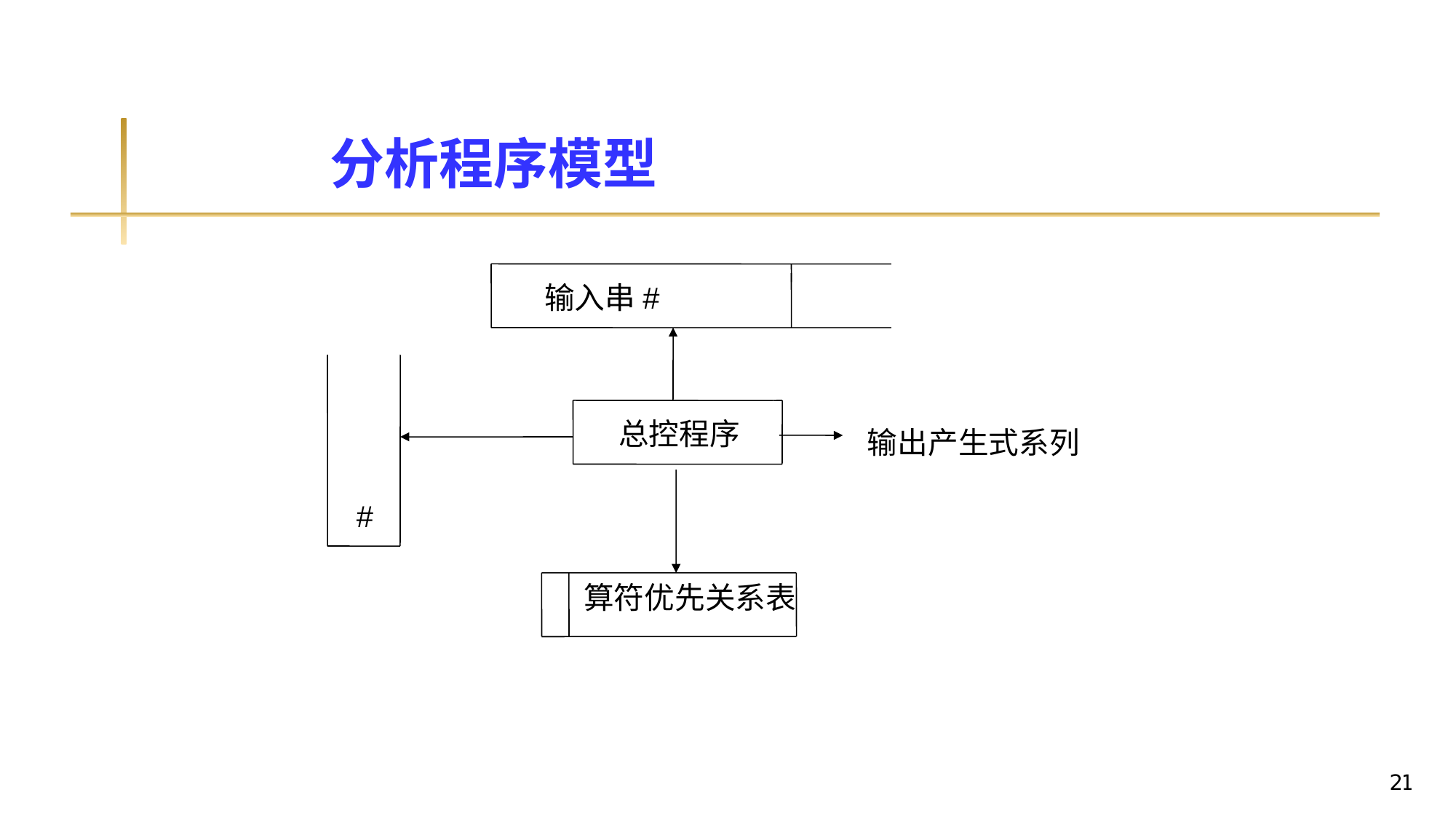

# 分析程序模型

输入串#

总控程序
输出产生式系列

#

算符优先关系表

21